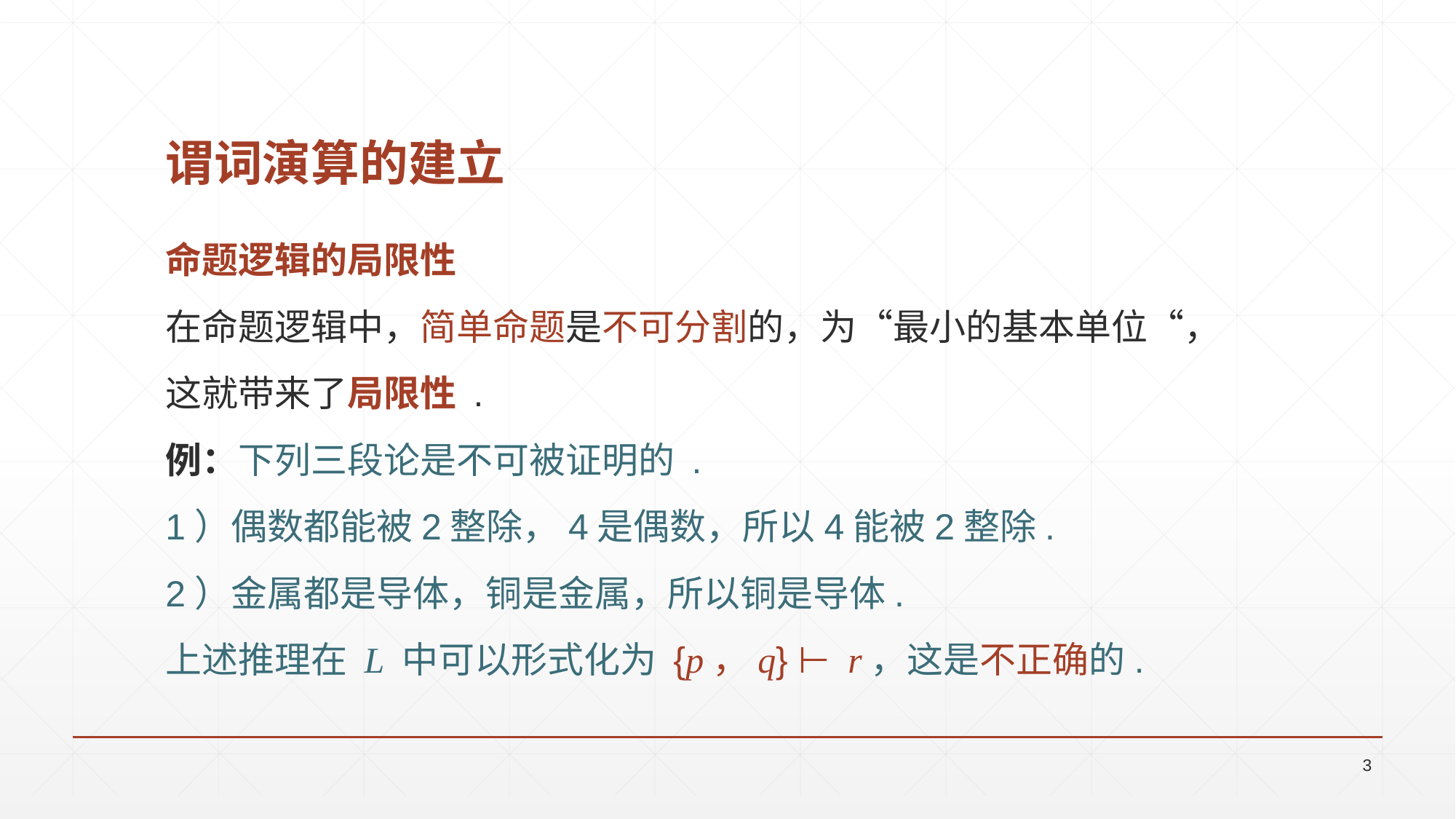

# 谓词演算的建立
命题逻辑的局限性
在命题逻辑中，简单命题是不可分割的，为“最小的基本单位“，
这就带来了局限性 .
例：下列三段论是不可被证明的 .
1）偶数都能被2整除，4是偶数，所以4能被2整除.
2）金属都是导体，铜是金属，所以铜是导体.
上述推理在 L 中可以形式化为 {p，q} ⊢  r，这是不正确的.
3